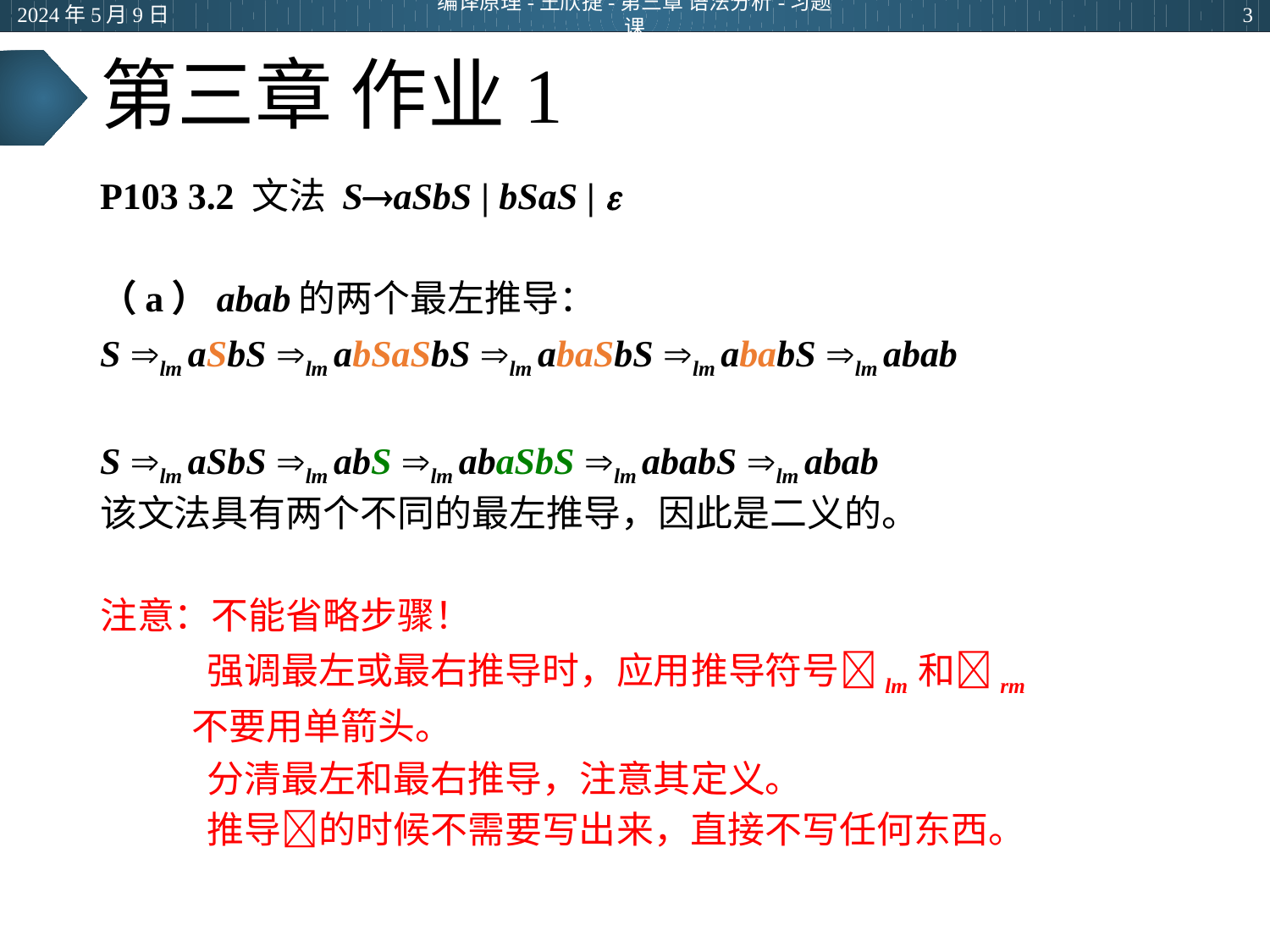

2024年5月9日
编译原理-王欣捷-第三章 语法分析-习题课
3
# 第三章 作业1
P103 3.2 文法 S→aSbS | bSaS | ε

（a）abab的两个最左推导：
S ⇒lm aSbS ⇒lm abSaSbS ⇒lm abaSbS ⇒lm ababS ⇒lm abab

S ⇒lm aSbS ⇒lm abS ⇒lm abaSbS ⇒lm ababS ⇒lm abab
该文法具有两个不同的最左推导，因此是二义的。

注意：不能省略步骤！
            强调最左或最右推导时，应用推导符号⇒lm 和⇒rm
                  不要用单箭头。
            分清最左和最右推导，注意其定义。
            推导ε的时候不需要写出来，直接不写任何东西。